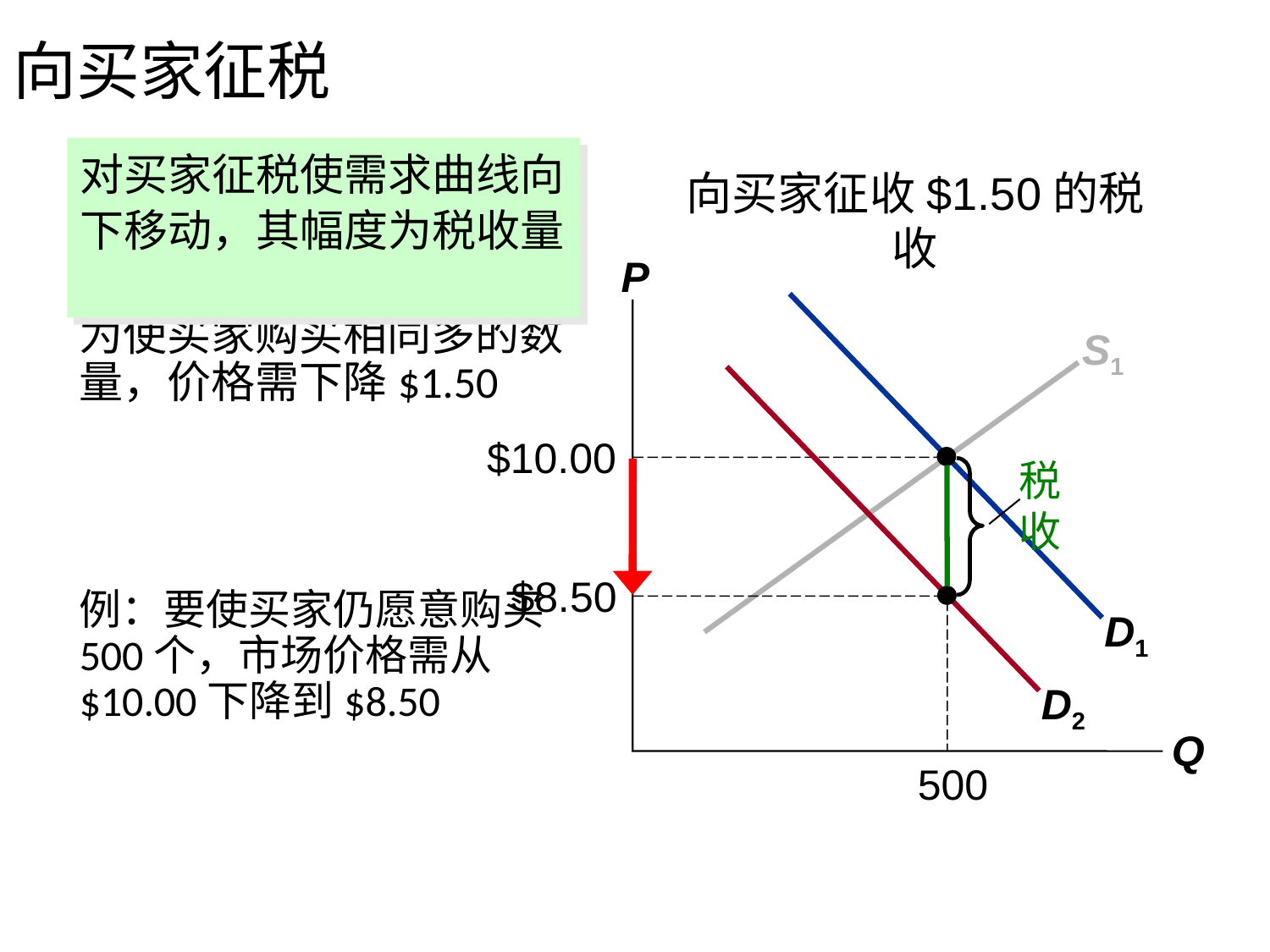

向买家征税
#
现在买家支付的价格比市场价格要高$1.50

为使买家购买相同多的数量，价格需下降$1.50

例：要使买家仍愿意购买500个，市场价格需从 $10.00下降到$8.50
对买家征税使需求曲线向下移动，其幅度为税收量
向买家征收$1.50的税收
P

Q

D1
S1

D2
$10.00

500
税收

$8.50